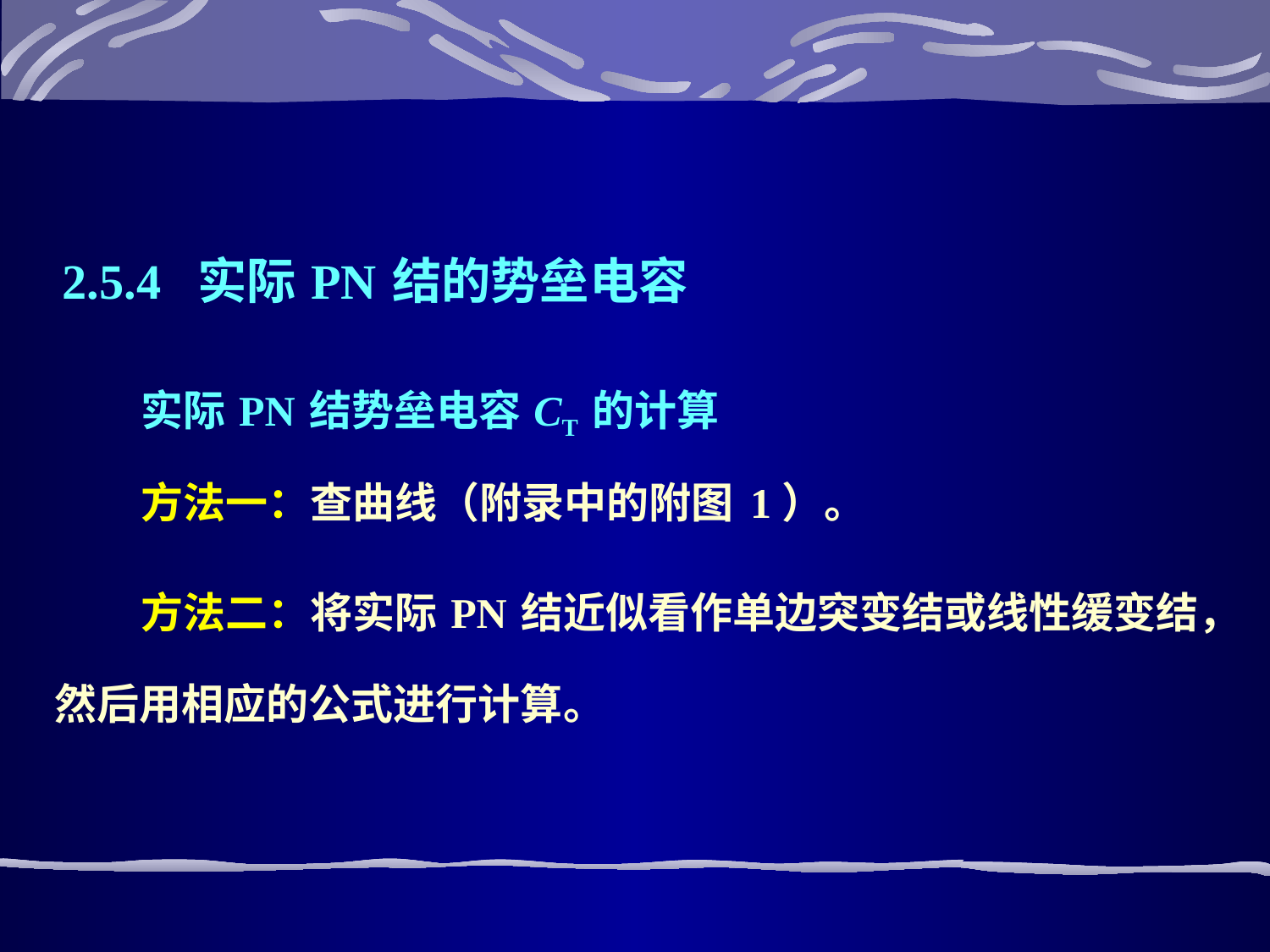

2.5.4  实际 PN 结的势垒电容
        实际 PN 结势垒电容 CT 的计算
        方法一：查曲线（附录中的附图 1）。
        方法二：将实际 PN 结近似看作单边突变结或线性缓变结，然后用相应的公式进行计算。